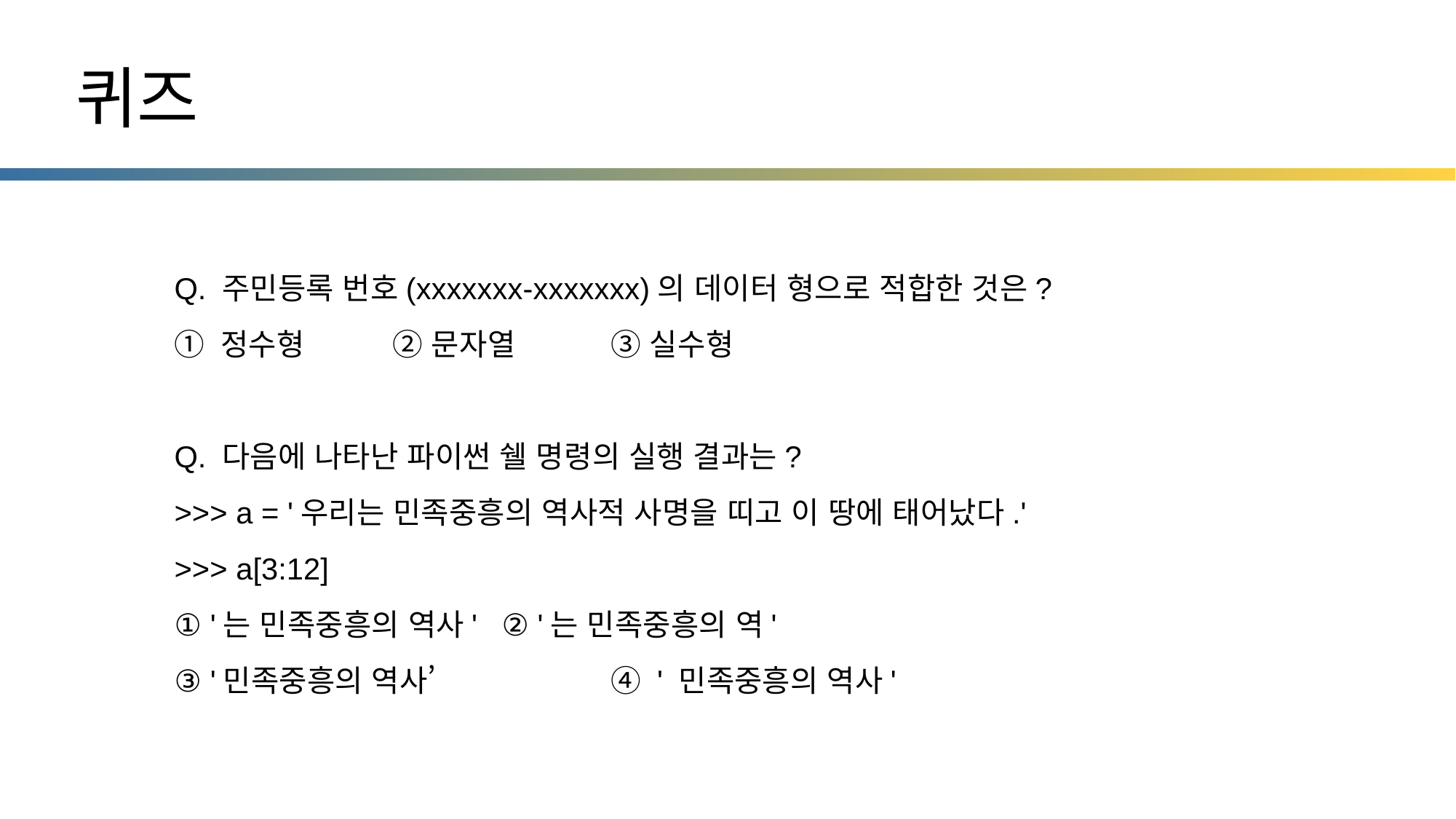

# 퀴즈
Q. 주민등록 번호(xxxxxxx-xxxxxxx)의 데이터 형으로 적합한 것은?
① 정수형	② 문자열	③ 실수형

Q. 다음에 나타난 파이썬 쉘 명령의 실행 결과는?
>>> a = '우리는 민족중흥의 역사적 사명을 띠고 이 땅에 태어났다.'
>>> a[3:12]
① '는 민족중흥의 역사'	② '는 민족중흥의 역'
③ '민족중흥의 역사’		④ ' 민족중흥의 역사'